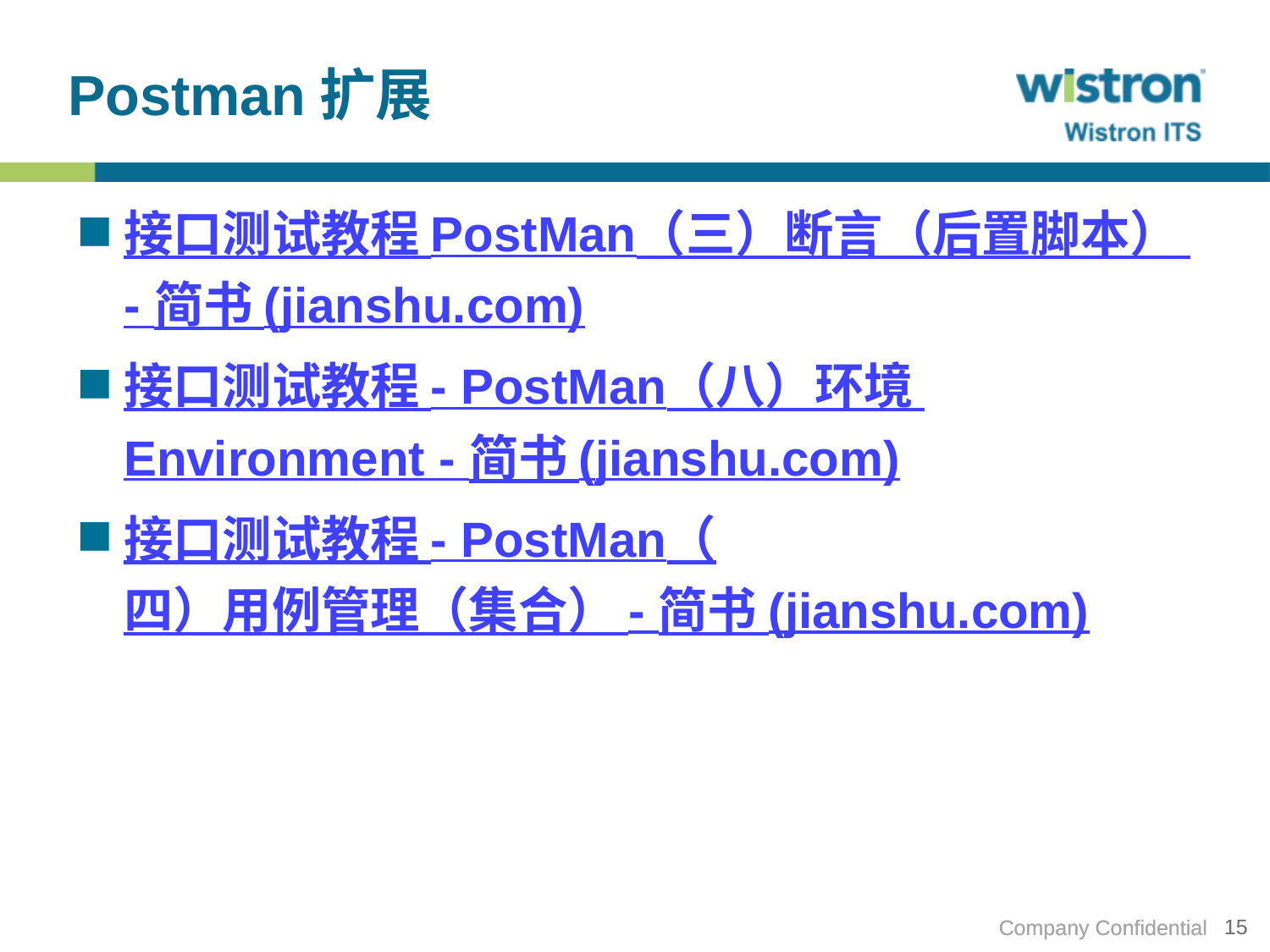

# Postman扩展
接口测试教程 PostMan（三）断言（后置脚本） - 简书 (jianshu.com)
接口测试教程 - PostMan（八）环境 Environment - 简书 (jianshu.com)
接口测试教程 - PostMan（四）用例管理（集合） - 简书 (jianshu.com)
15